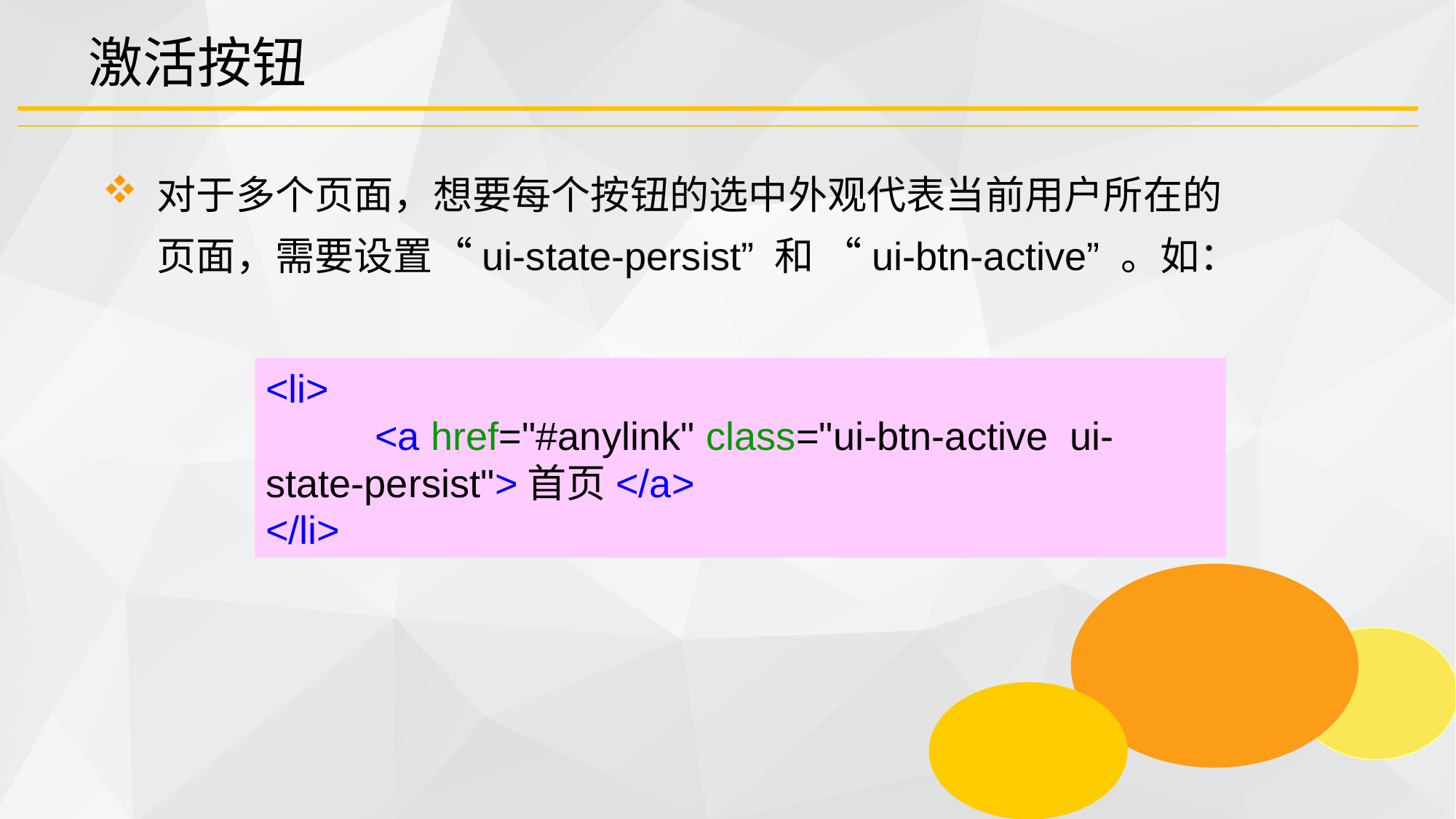

# 激活按钮
对于多个页面，想要每个按钮的选中外观代表当前用户所在的页面，需要设置“ui-state-persist” 和 “ui-btn-active” 。如：

<li>
	<a href="#anylink" class="ui-btn-active  ui-	state-persist">首页</a>
</li>